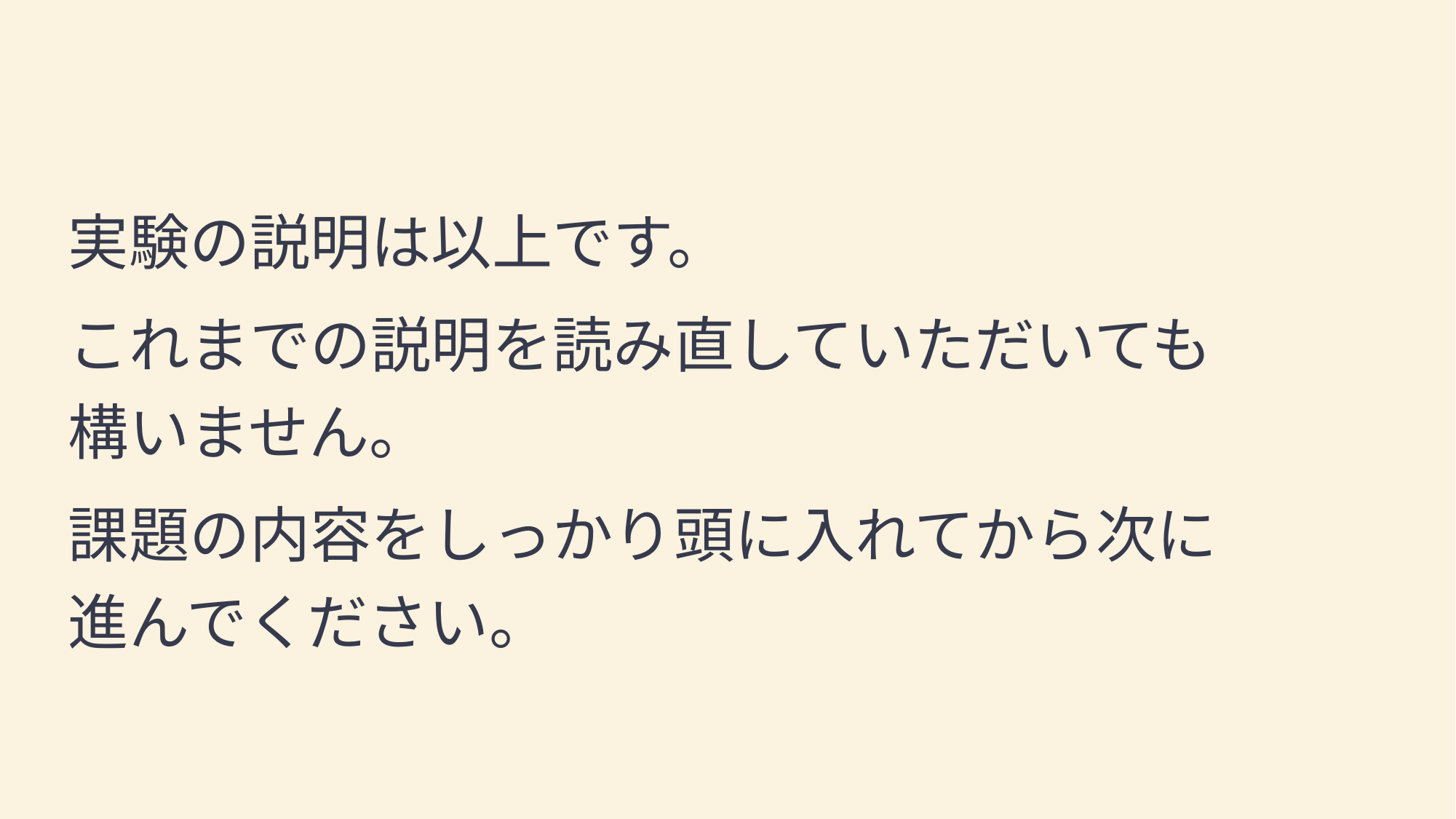

#
実験の説明は以上です。
これまでの説明を読み直していただいても
構いません。
課題の内容をしっかり頭に入れてから次に
進んでください。